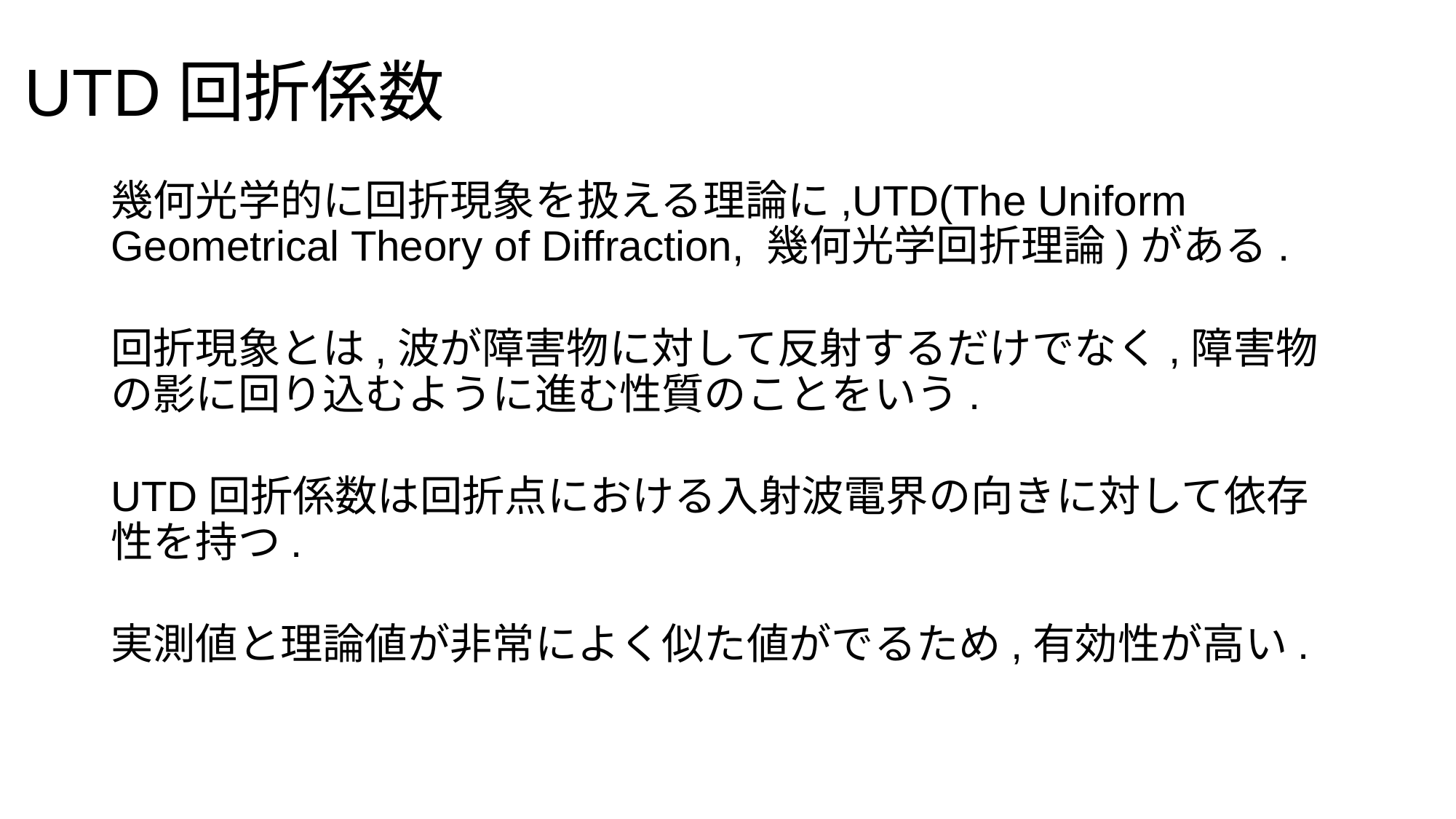

# UTD回折係数
幾何光学的に回折現象を扱える理論に,UTD(The Uniform Geometrical Theory of Diffraction, 幾何光学回折理論)がある.

回折現象とは,波が障害物に対して反射するだけでなく,障害物の影に回り込むように進む性質のことをいう.

UTD回折係数は回折点における入射波電界の向きに対して依存性を持つ.

実測値と理論値が非常によく似た値がでるため,有効性が高い.